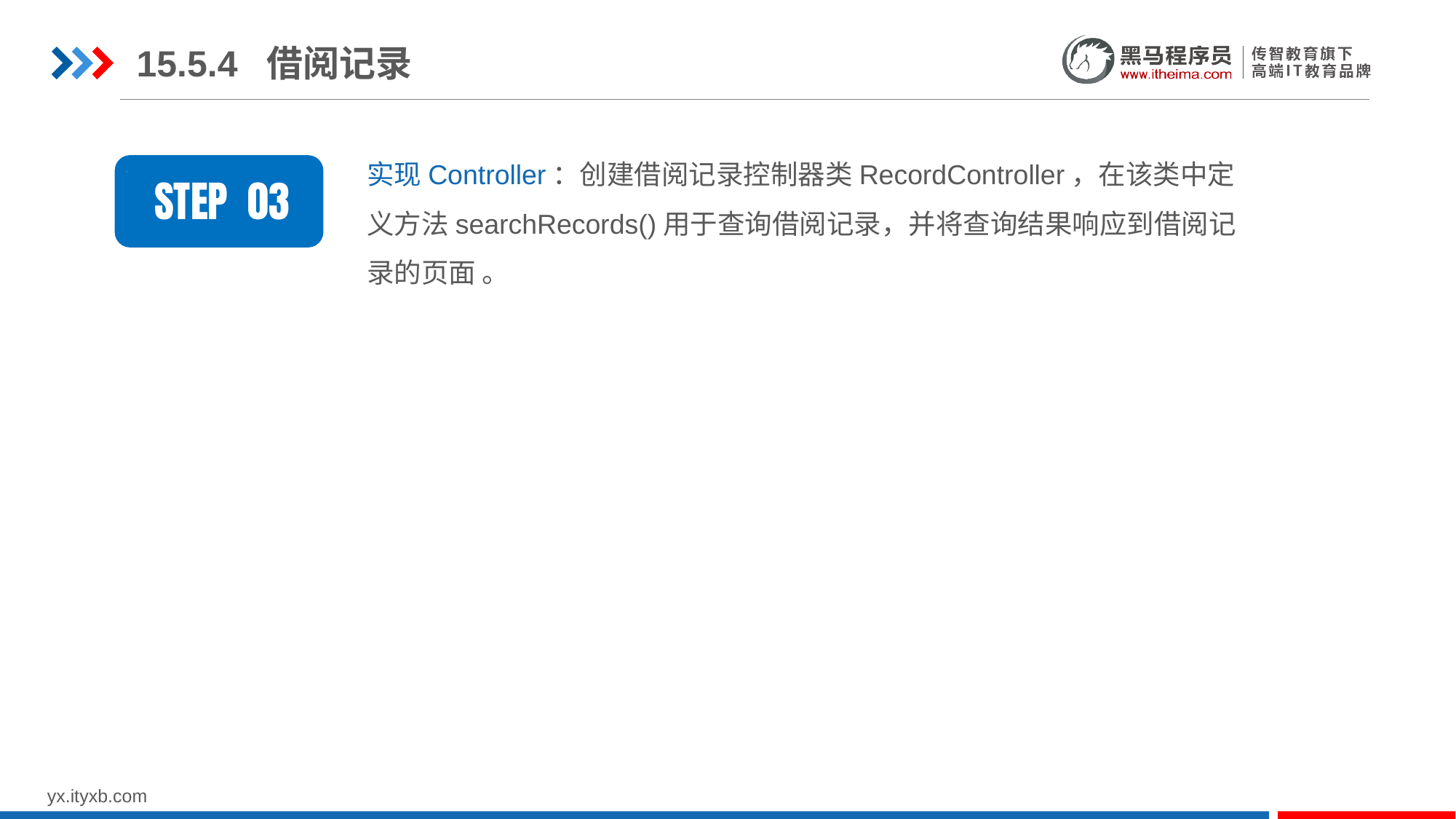

15.5.4  借阅记录
实现Controller：创建借阅记录控制器类RecordController，在该类中定义方法searchRecords()用于查询借阅记录，并将查询结果响应到借阅记录的页面 。

STEP  03